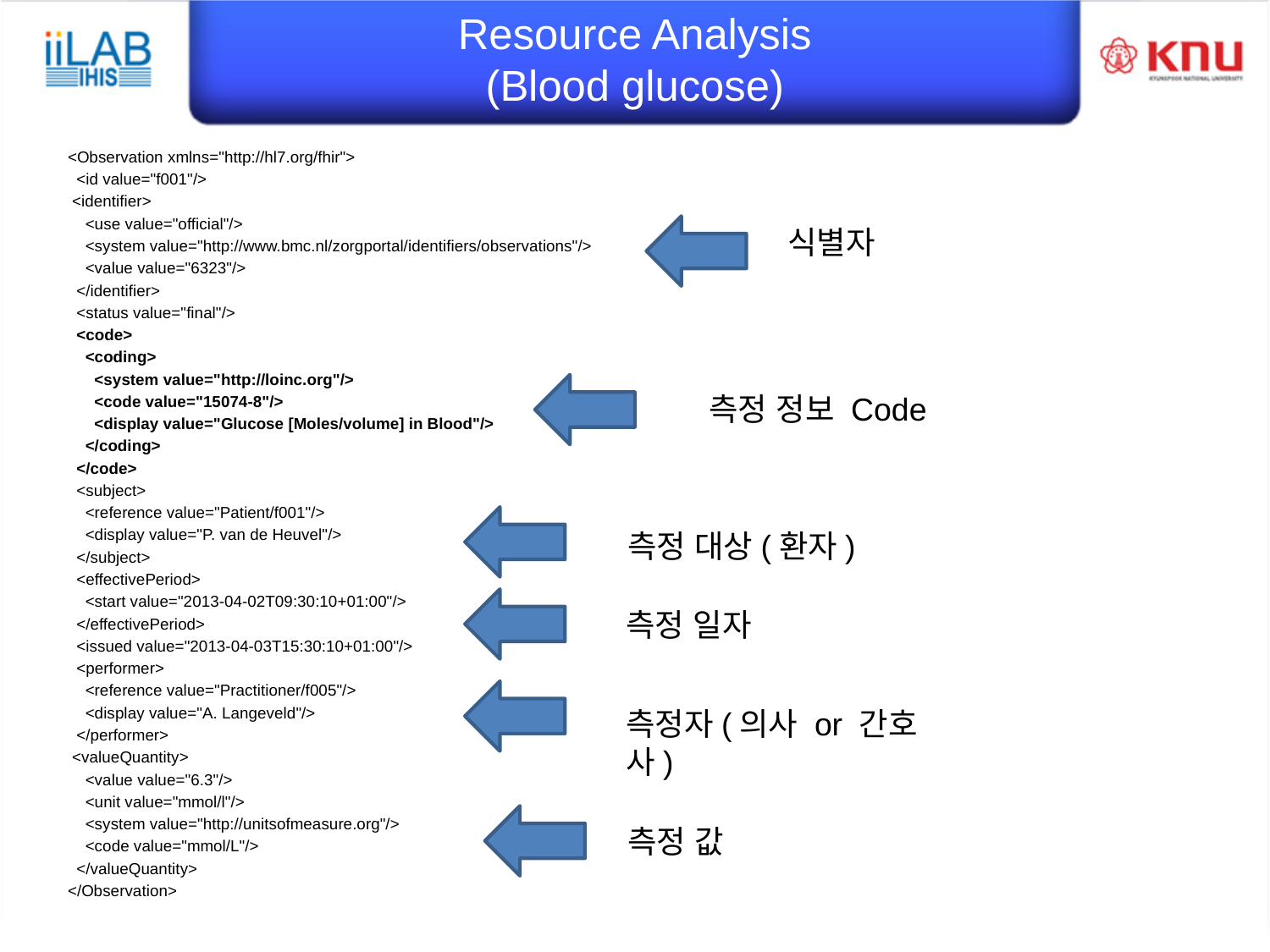

Resource Analysis
(Blood glucose)
<Observation xmlns="http://hl7.org/fhir">
  <id value="f001"/>
 <identifier>
    <use value="official"/>
    <system value="http://www.bmc.nl/zorgportal/identifiers/observations"/>
    <value value="6323"/>
  </identifier>
  <status value="final"/>
  <code>
    <coding>
      <system value="http://loinc.org"/>
      <code value="15074-8"/>
      <display value="Glucose [Moles/volume] in Blood"/>
    </coding>
  </code>
  <subject>
    <reference value="Patient/f001"/>
    <display value="P. van de Heuvel"/>
  </subject>
  <effectivePeriod>
    <start value="2013-04-02T09:30:10+01:00"/>
  </effectivePeriod>
  <issued value="2013-04-03T15:30:10+01:00"/>
  <performer>
    <reference value="Practitioner/f005"/>
    <display value="A. Langeveld"/>
  </performer>
 <valueQuantity>
    <value value="6.3"/>
    <unit value="mmol/l"/>
    <system value="http://unitsofmeasure.org"/>
    <code value="mmol/L"/>
  </valueQuantity>
</Observation>

식별자

측정 정보 Code

측정 대상(환자)

측정 일자

측정자(의사 or 간호사)

측정 값